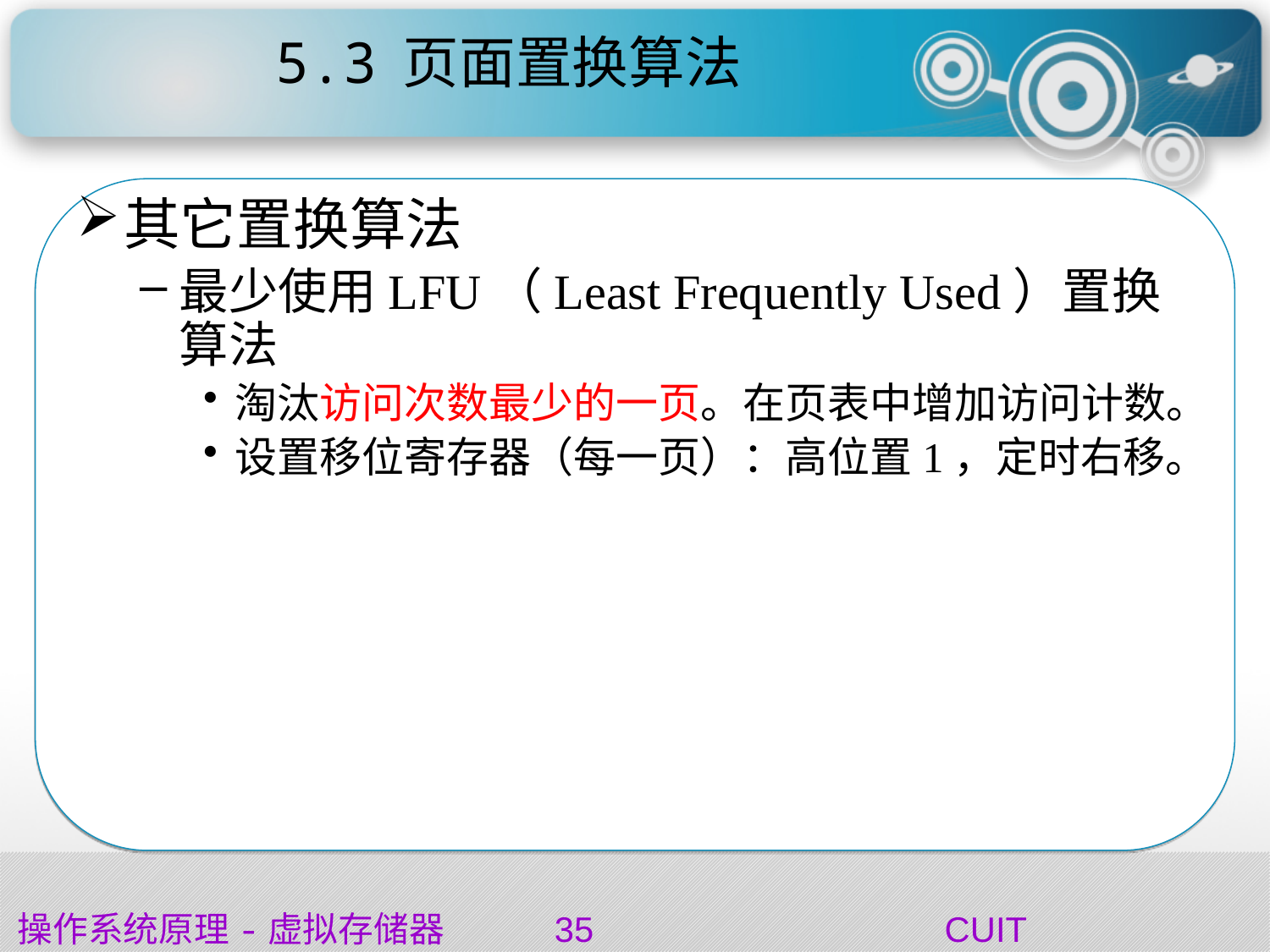

# 5.3	页面置换算法
其它置换算法
最少使用LFU（Least Frequently Used）置换算法
淘汰访问次数最少的一页。在页表中增加访问计数。
设置移位寄存器（每一页）：高位置1，定时右移。